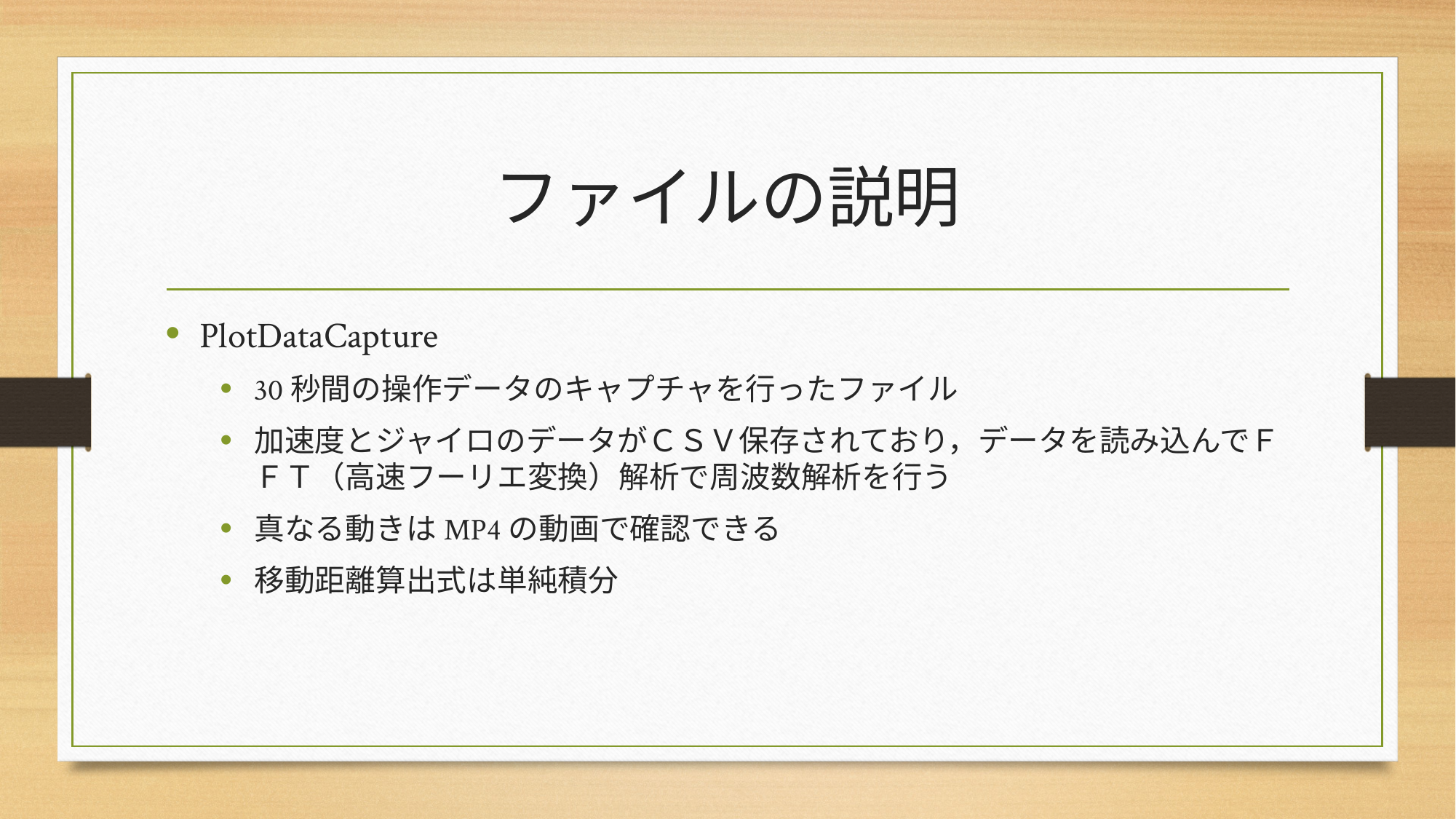

# ファイルの説明
PlotDataCapture
30秒間の操作データのキャプチャを行ったファイル
加速度とジャイロのデータがＣＳＶ保存されており，データを読み込んでＦＦＴ（高速フーリエ変換）解析で周波数解析を行う
真なる動きはMP4の動画で確認できる
移動距離算出式は単純積分